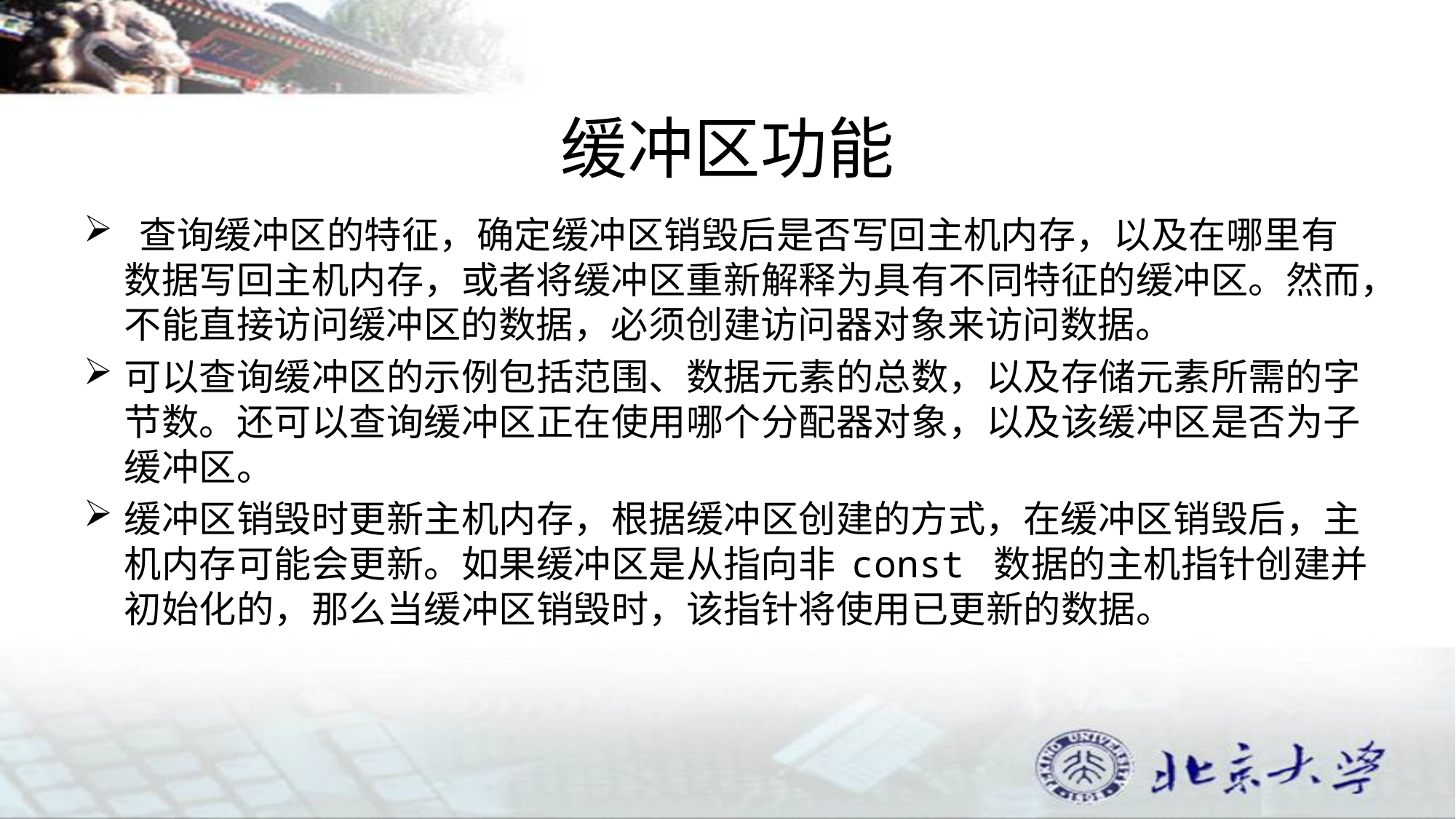

# 缓冲区功能
 查询缓冲区的特征，确定缓冲区销毁后是否写回主机内存，以及在哪里有数据写回主机内存，或者将缓冲区重新解释为具有不同特征的缓冲区。然而，不能直接访问缓冲区的数据，必须创建访问器对象来访问数据。
可以查询缓冲区的示例包括范围、数据元素的总数，以及存储元素所需的字节数。还可以查询缓冲区正在使用哪个分配器对象，以及该缓冲区是否为子缓冲区。
缓冲区销毁时更新主机内存，根据缓冲区创建的方式，在缓冲区销毁后，主机内存可能会更新。如果缓冲区是从指向非 const 数据的主机指针创建并初始化的，那么当缓冲区销毁时，该指针将使用已更新的数据。